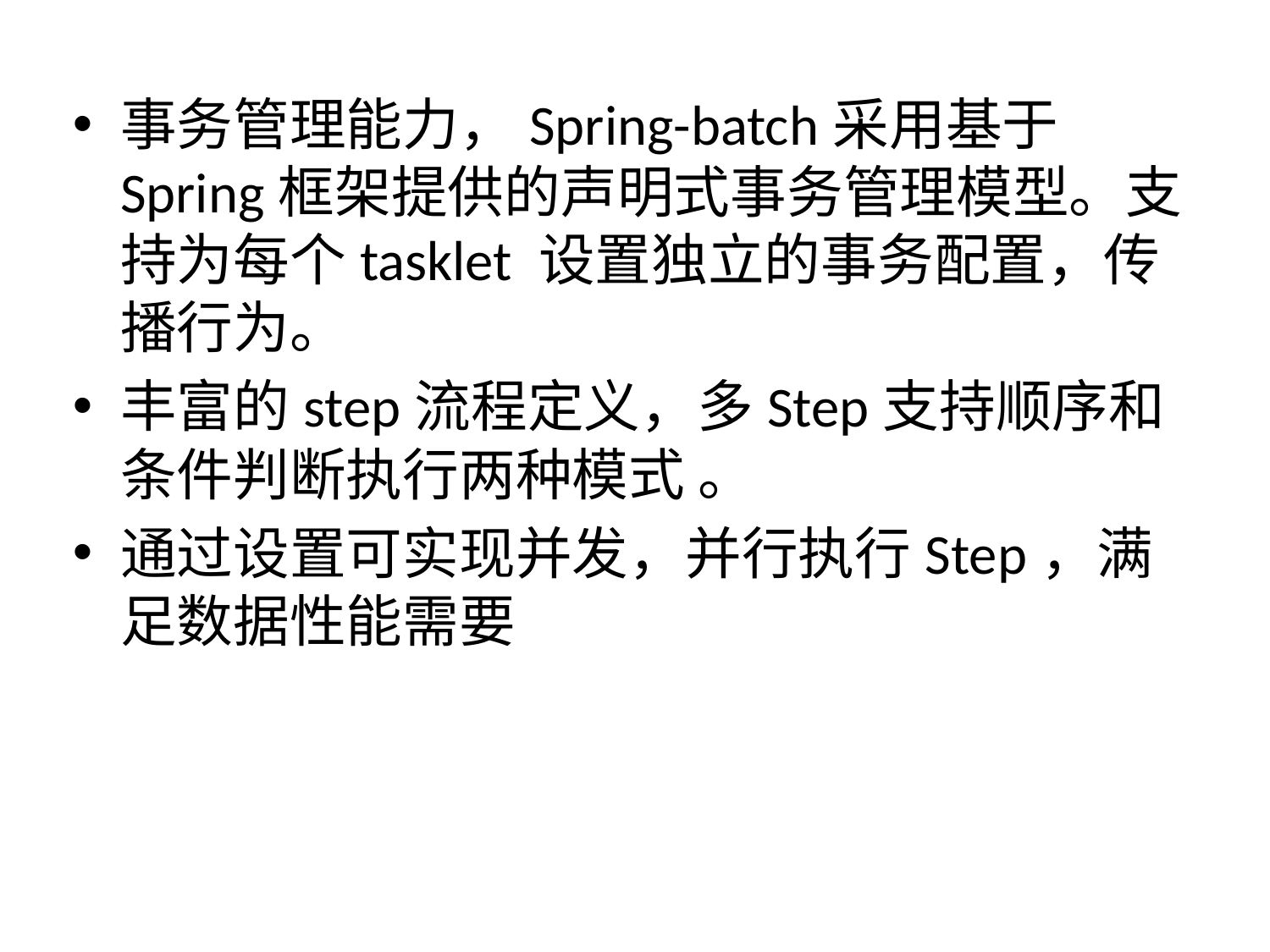

事务管理能力，Spring-batch采用基于Spring框架提供的声明式事务管理模型。支持为每个tasklet 设置独立的事务配置，传播行为。
丰富的step流程定义，多Step支持顺序和条件判断执行两种模式 。
通过设置可实现并发，并行执行Step，满足数据性能需要